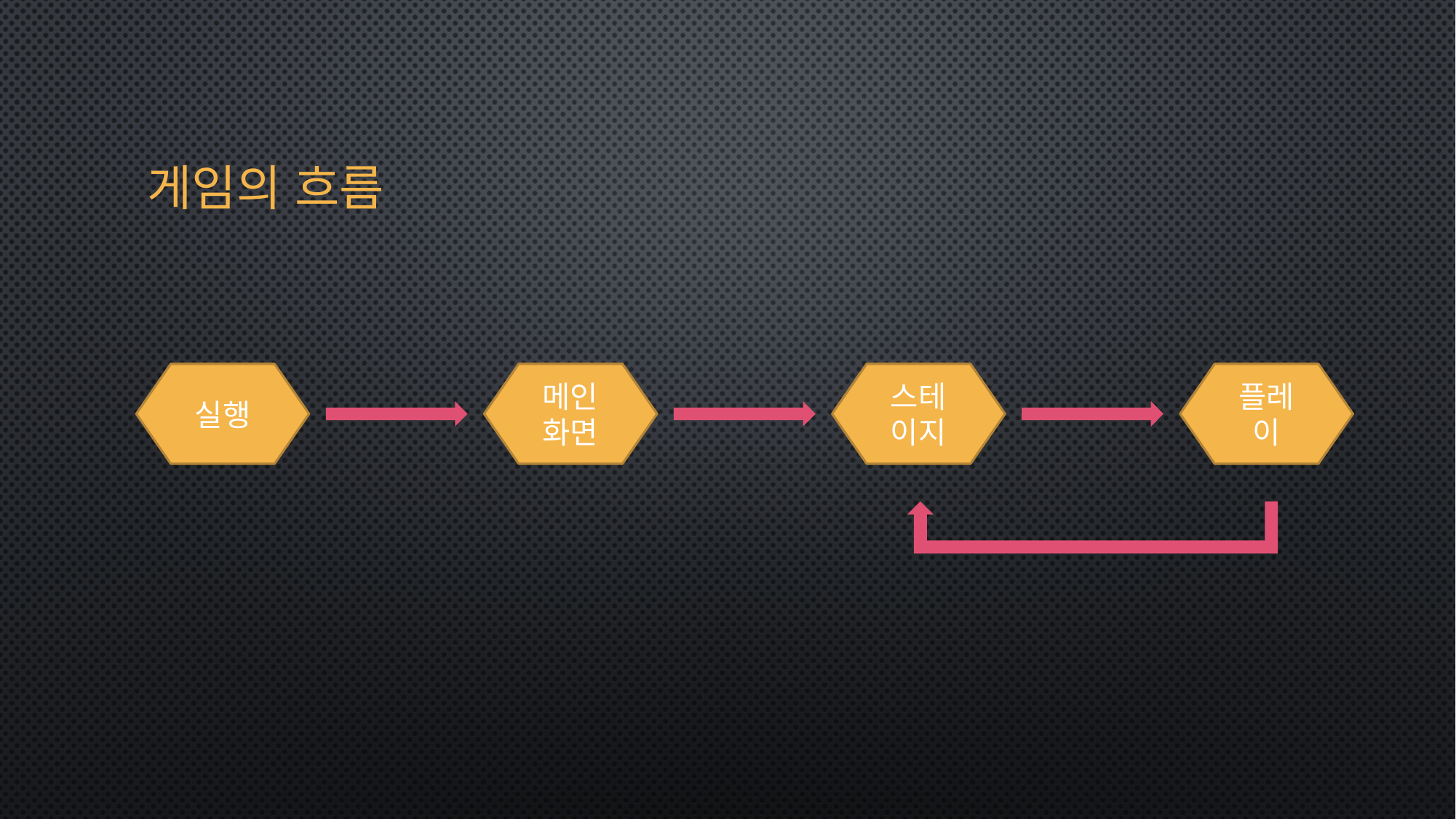

# 게임의 흐름
플레이
실행
메인 화면
스테 이지